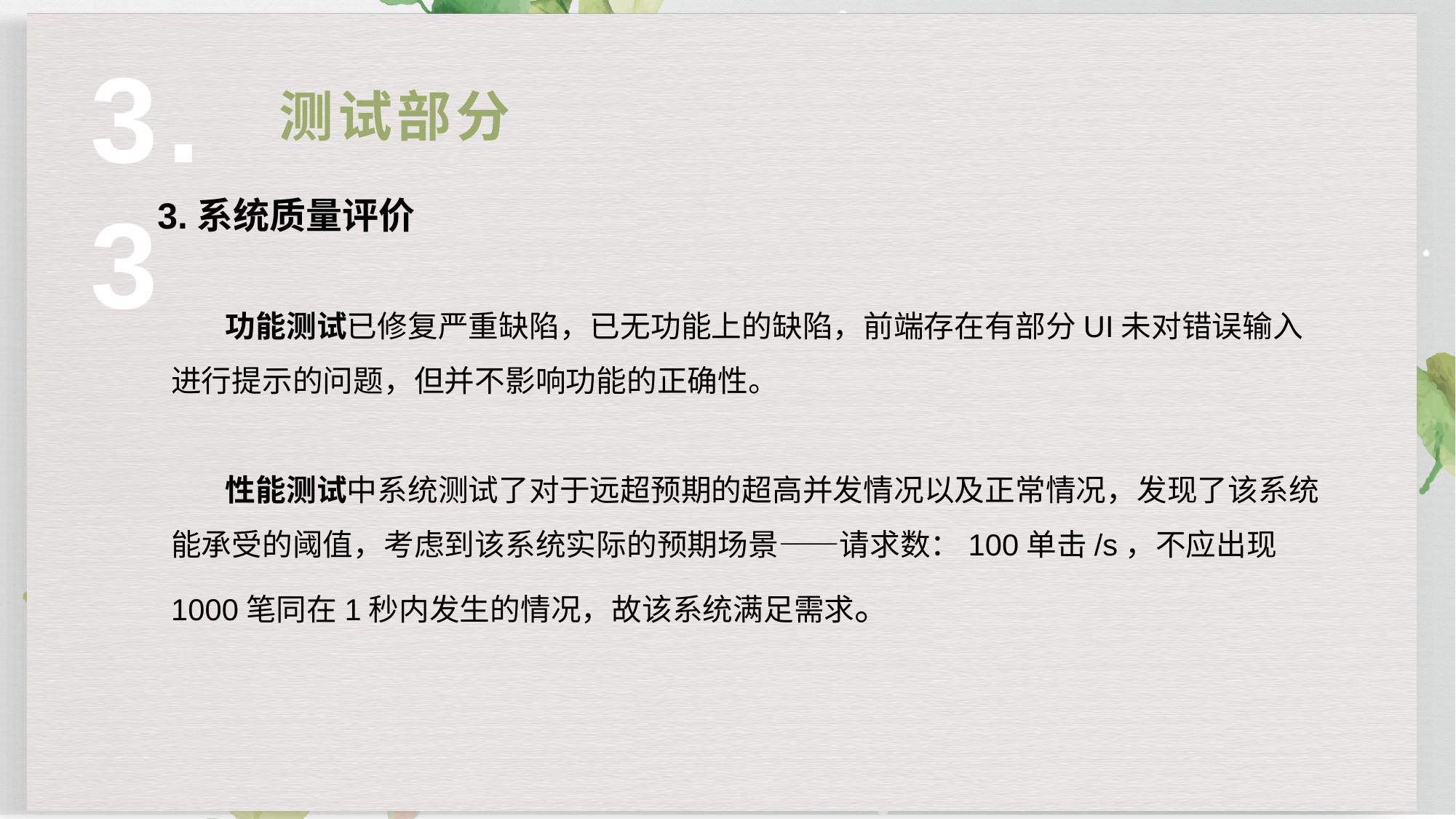

3.3
测试部分
# 3.系统质量评价
       功能测试已修复严重缺陷，已无功能上的缺陷，前端存在有部分UI未对错误输入进行提示的问题，但并不影响功能的正确性。

       性能测试中系统测试了对于远超预期的超高并发情况以及正常情况，发现了该系统能承受的阈值，考虑到该系统实际的预期场景——请求数：100单击/s，不应出现1000笔同在1秒内发生的情况，故该系统满足需求。